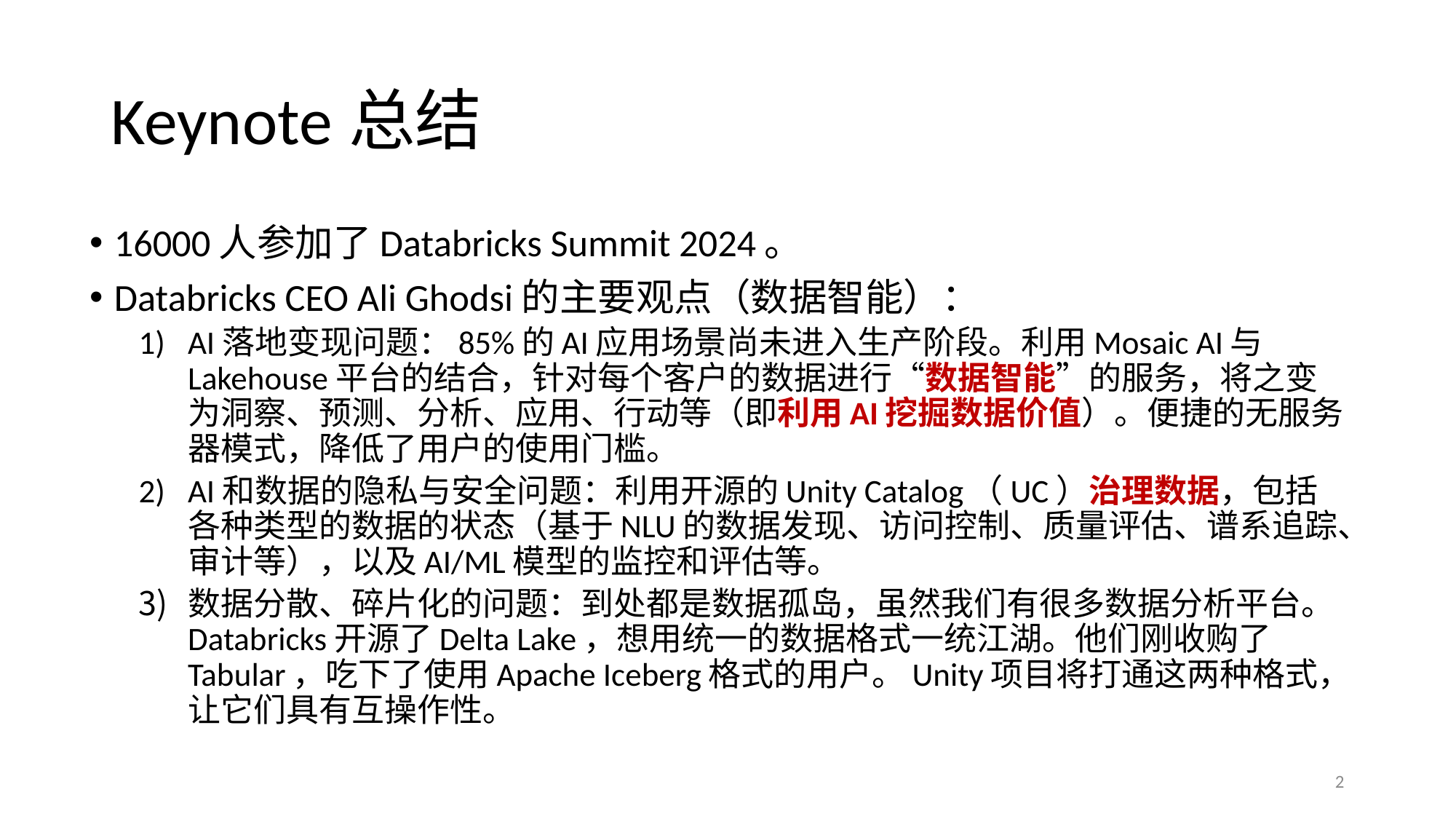

# Keynote总结
16000人参加了Databricks Summit 2024。
Databricks CEO Ali Ghodsi的主要观点（数据智能）：
AI落地变现问题：85%的AI应用场景尚未进入生产阶段。利用Mosaic AI与Lakehouse平台的结合，针对每个客户的数据进行“数据智能”的服务，将之变为洞察、预测、分析、应用、行动等（即利用AI挖掘数据价值）。便捷的无服务器模式，降低了用户的使用门槛。
AI和数据的隐私与安全问题：利用开源的Unity Catalog（UC）治理数据，包括各种类型的数据的状态（基于NLU的数据发现、访问控制、质量评估、谱系追踪、审计等），以及AI/ML模型的监控和评估等。
数据分散、碎片化的问题：到处都是数据孤岛，虽然我们有很多数据分析平台。Databricks开源了Delta Lake，想用统一的数据格式一统江湖。他们刚收购了Tabular，吃下了使用Apache Iceberg格式的用户。Unity项目将打通这两种格式，让它们具有互操作性。
2